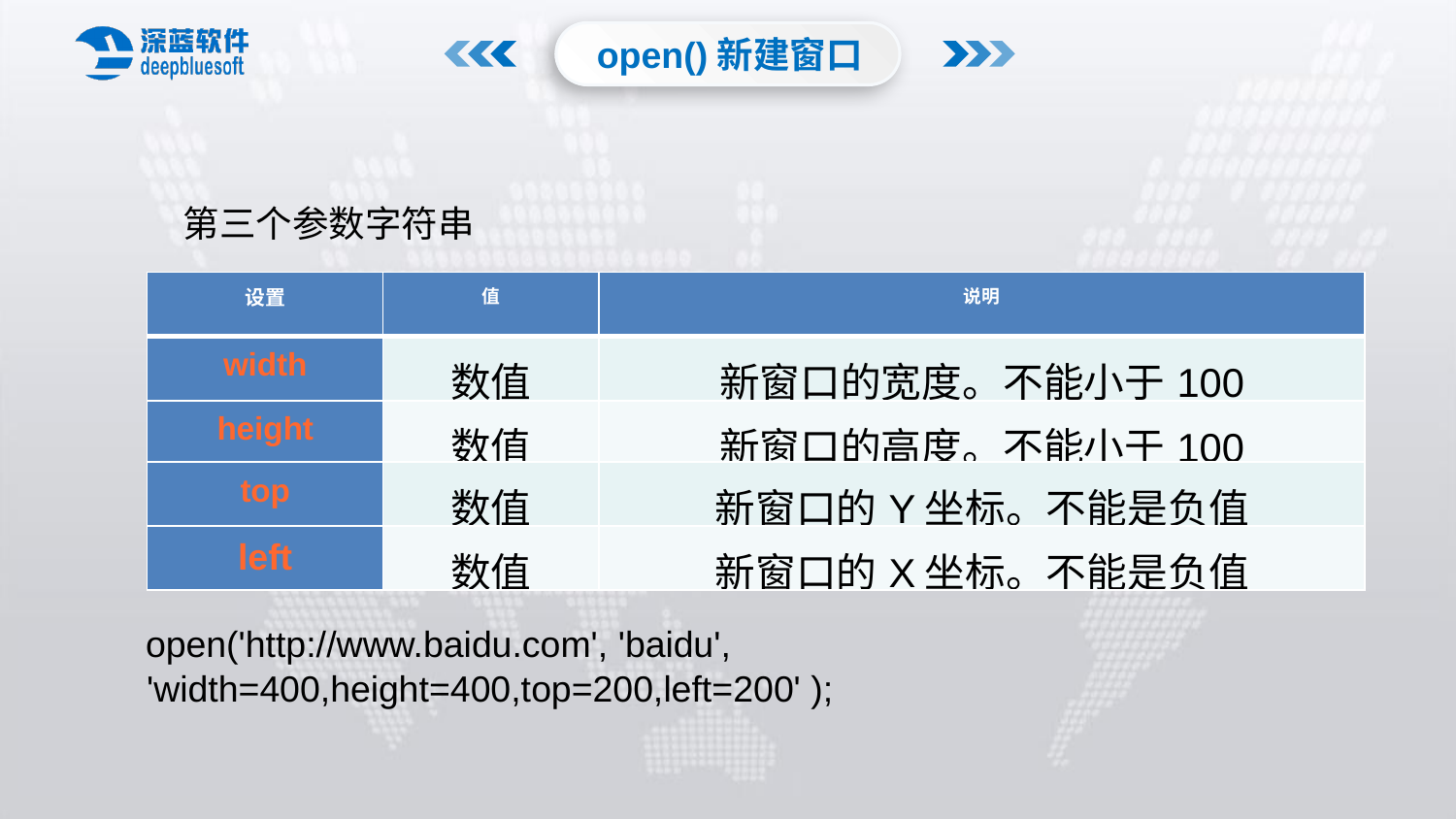

open()新建窗口

第三个参数字符串
| 设置 | 值 | 说明 |
| --- | --- | --- |
| width | 数值 | 新窗口的宽度。不能小于100 |
| height | 数值 | 新窗口的高度。不能小于100 |
| top | 数值 | 新窗口的Y坐标。不能是负值 |
| left | 数值 | 新窗口的X坐标。不能是负值 |

open('http://www.baidu.com', 'baidu',   'width=400,height=400,top=200,left=200' );